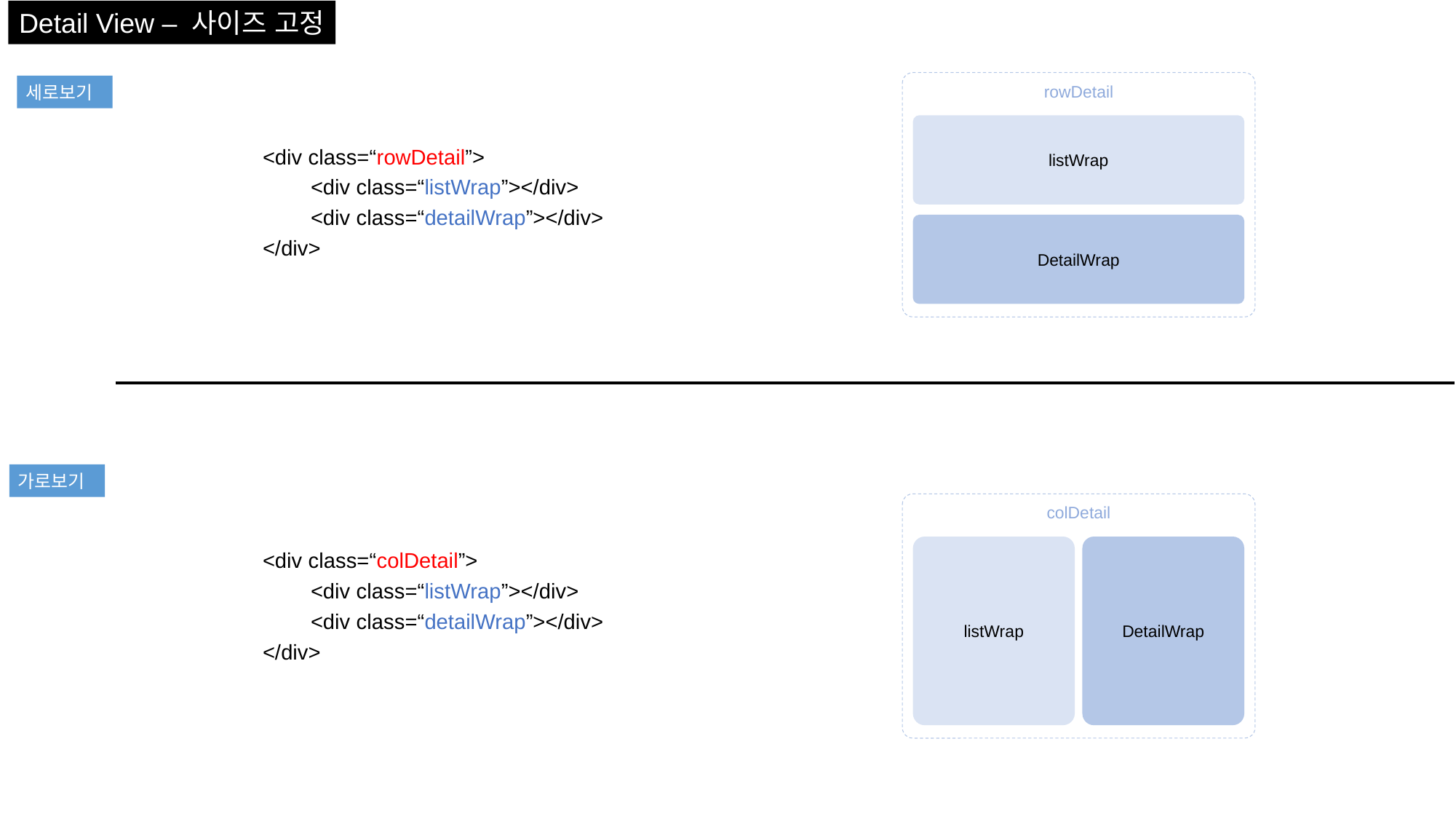

Detail View – 사이즈 고정
rowDetail
세로보기
listWrap
<div class=“rowDetail”>
        <div class=“listWrap”></div>
        <div class=“detailWrap”></div>
</div>
DetailWrap
가로보기
colDetail
<div class=“colDetail”>
        <div class=“listWrap”></div>
        <div class=“detailWrap”></div>
</div>
listWrap
DetailWrap